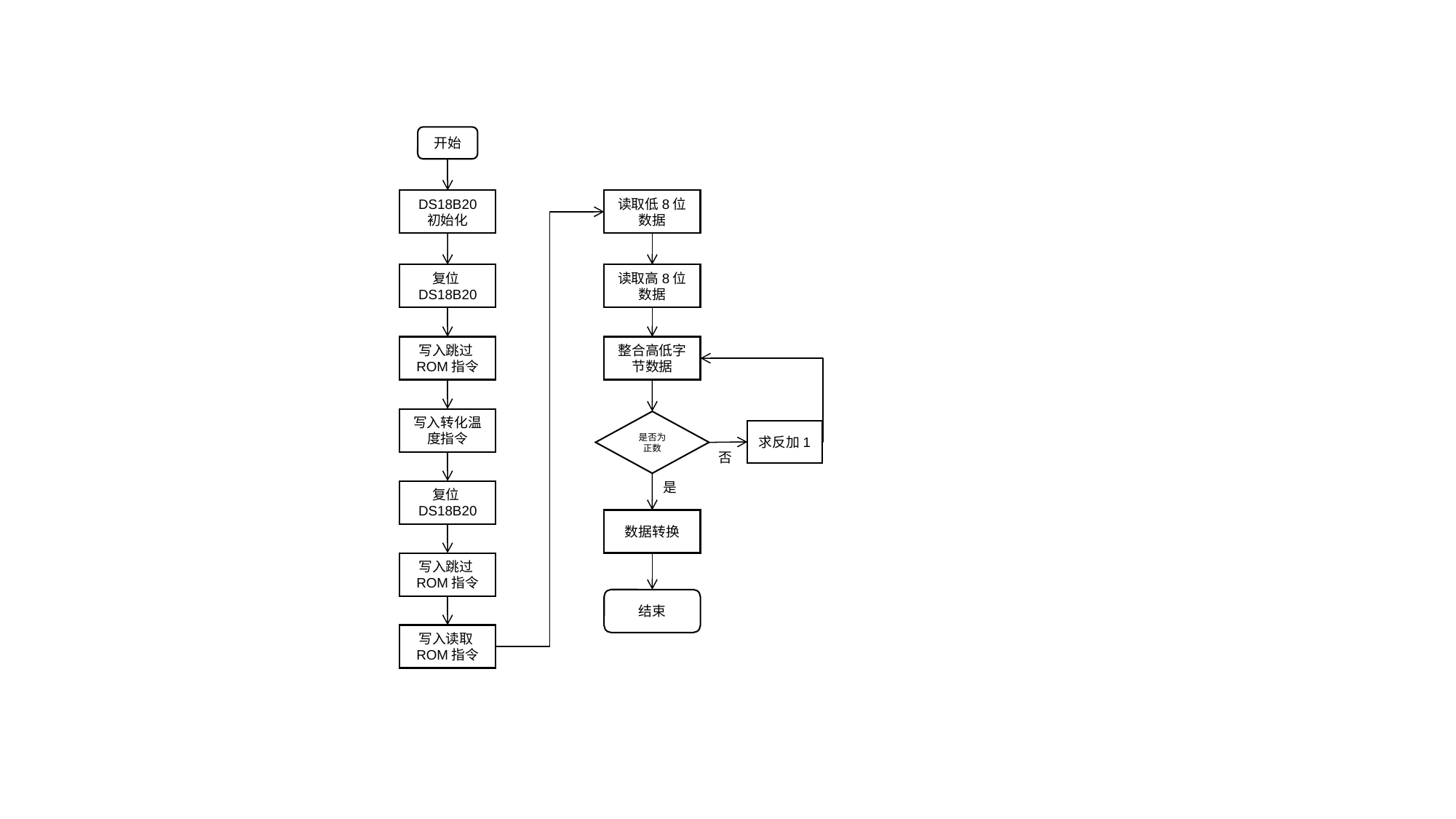

开始
DS18B20
初始化
读取低8位数据
复位DS18B20
读取高8位数据
写入跳过ROM指令
整合高低字节数据
写入转化温度指令
是否为正数
求反加1
否
是
复位DS18B20
数据转换
写入跳过ROM指令
结束
写入读取ROM指令